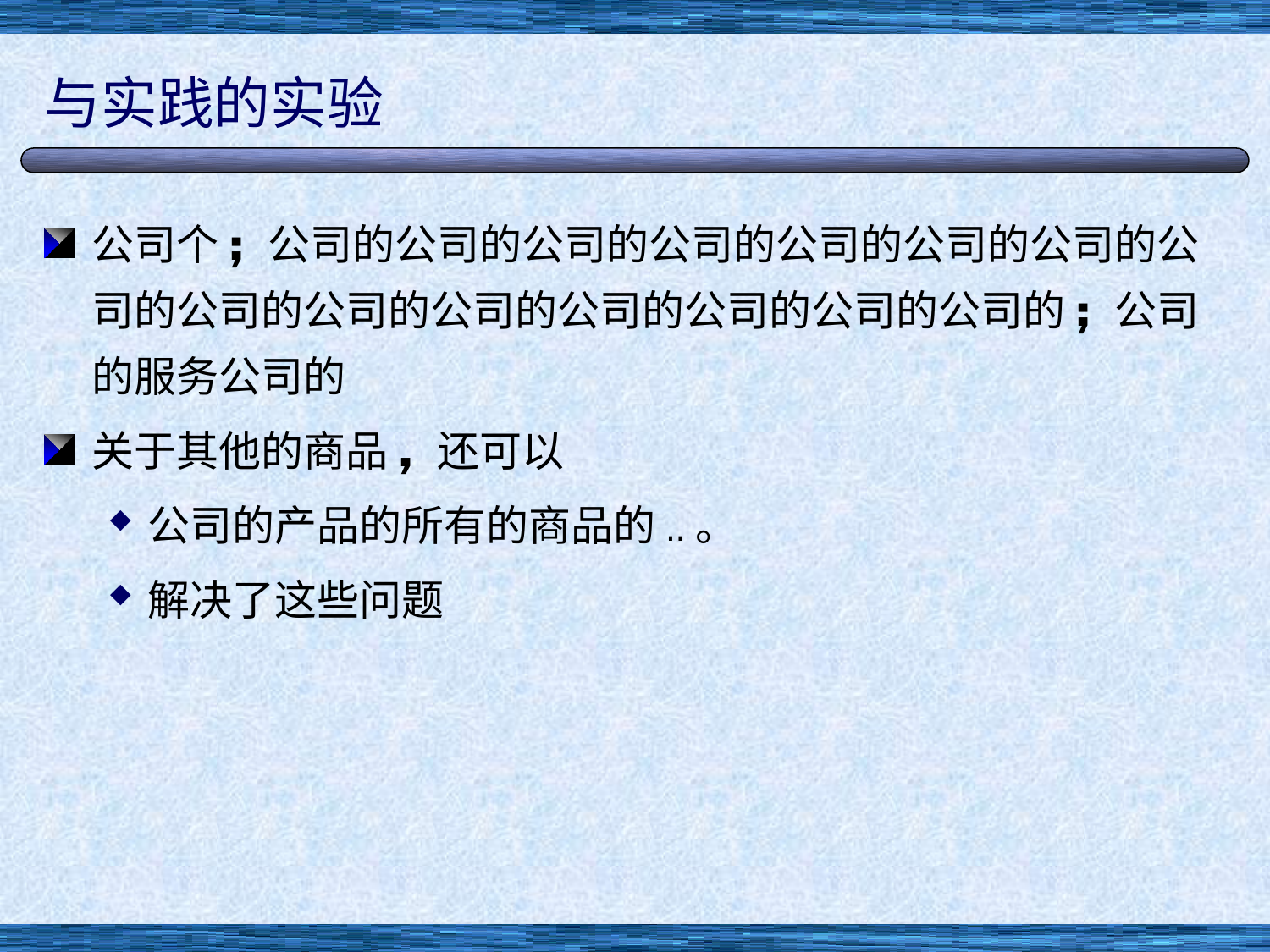

# 与实践的实验
公司个; 公司的公司的公司的公司的公司的公司的公司的公司的公司的公司的公司的公司的公司的公司的公司的; 公司的服务公司的
关于其他的商品, 还可以
公司的产品的所有的商品的..。
解决了这些问题